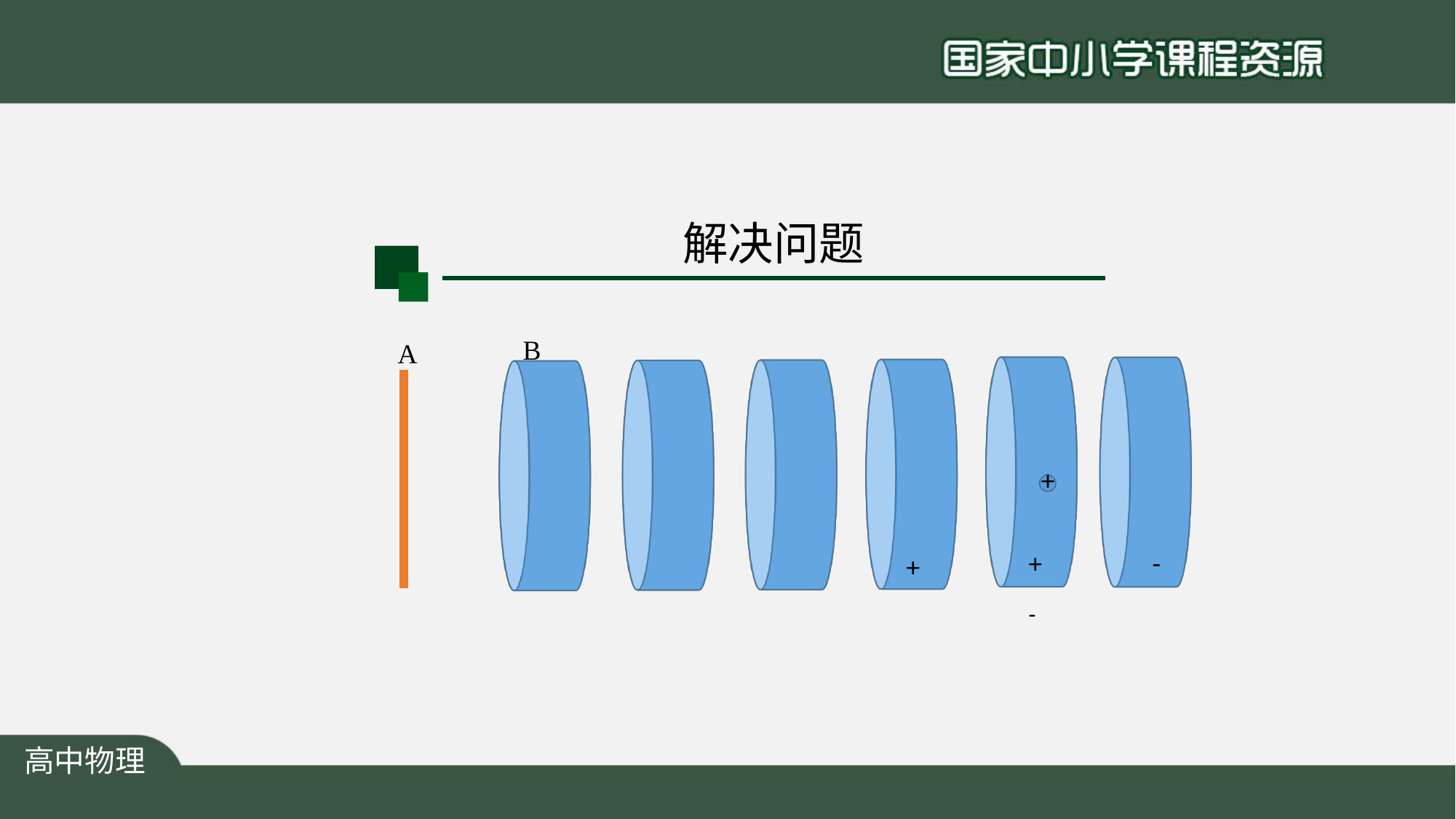

# 解决问题

B
A

+

-
+-
+
高中物理